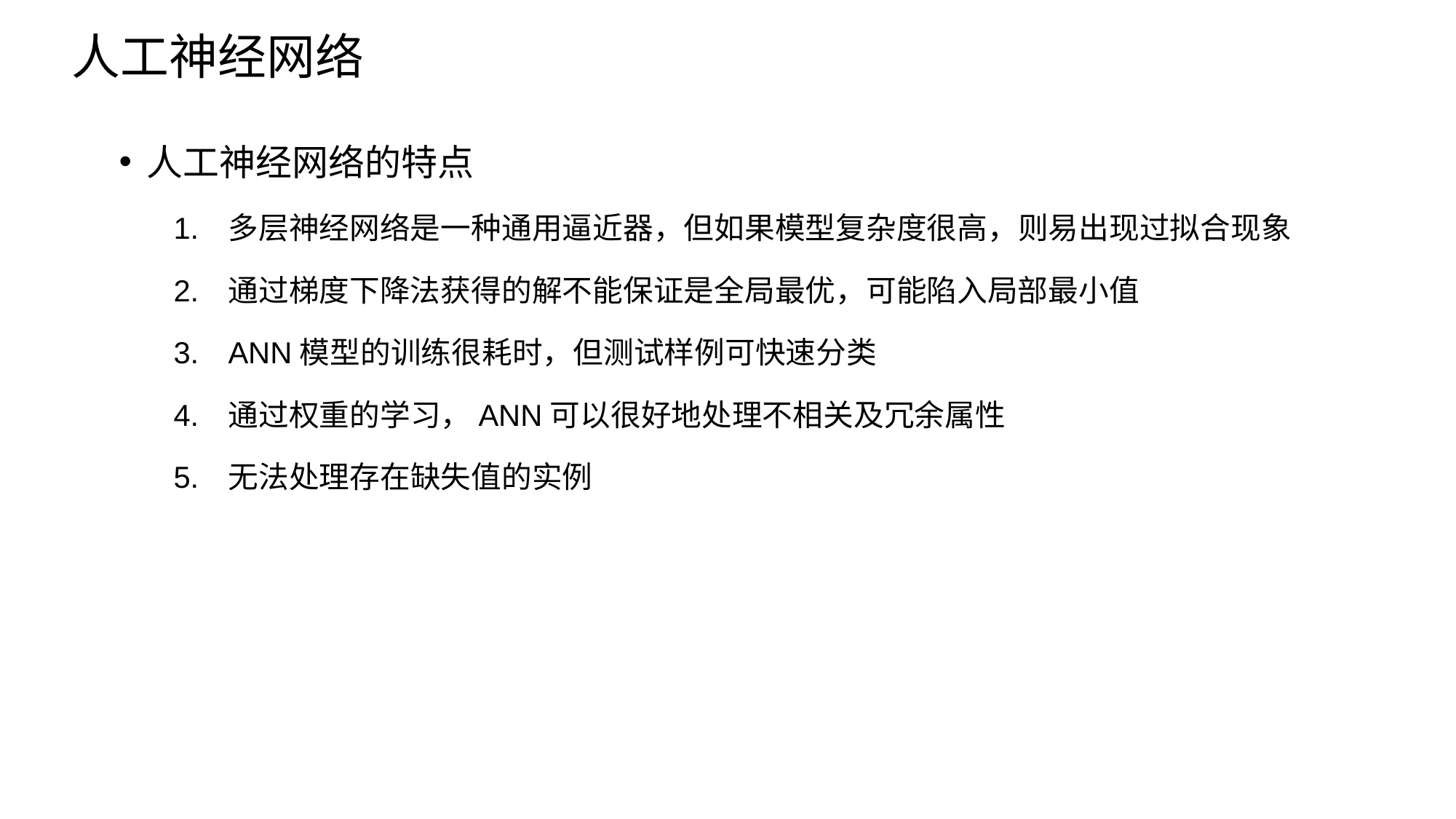

# 人工神经网络

人工神经网络的特点
多层神经网络是一种通用逼近器，但如果模型复杂度很高，则易出现过拟合现象
通过梯度下降法获得的解不能保证是全局最优，可能陷入局部最小值
ANN模型的训练很耗时，但测试样例可快速分类
通过权重的学习，ANN可以很好地处理不相关及冗余属性
无法处理存在缺失值的实例